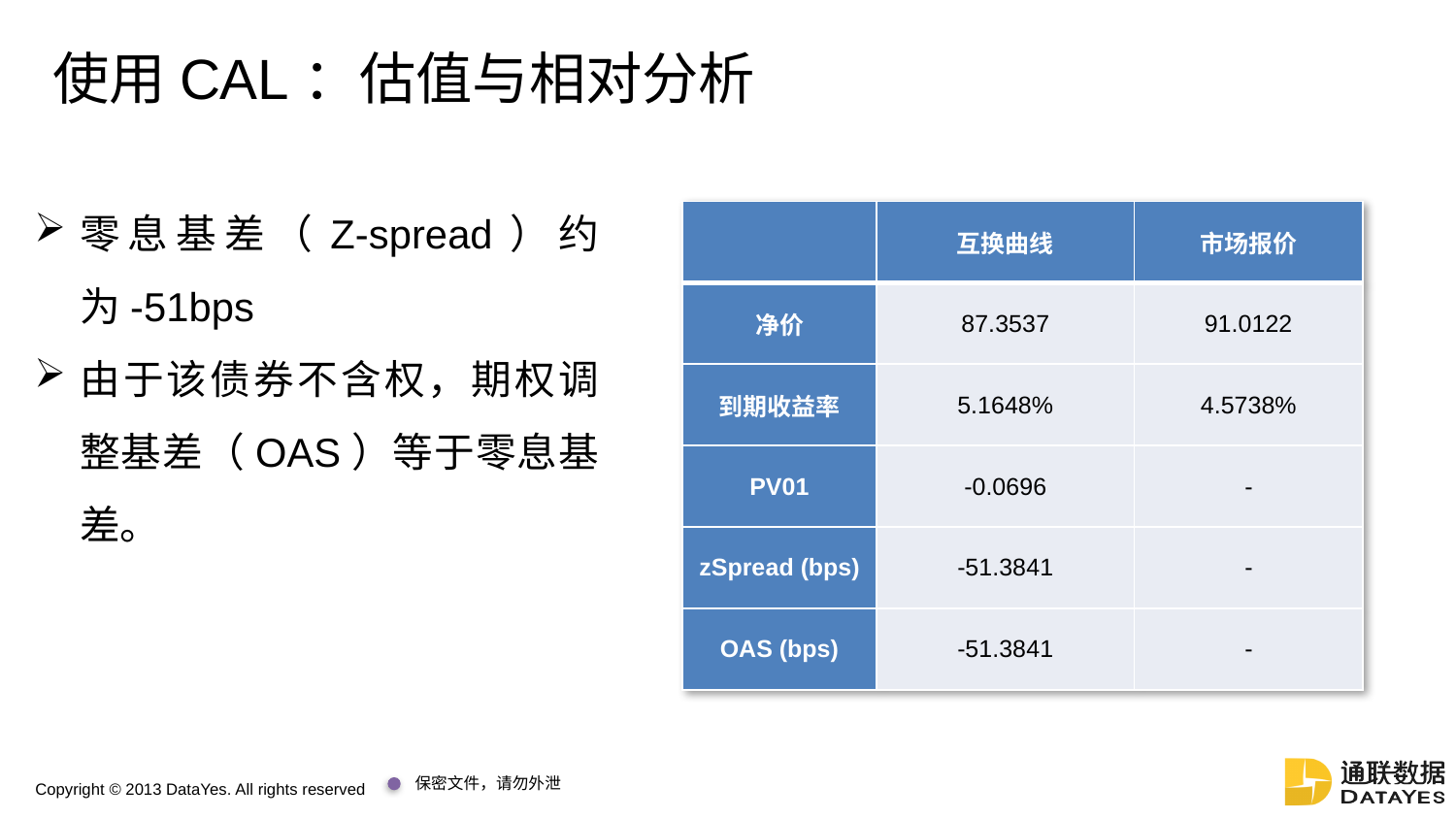

# 使用CAL：估值与相对分析
零息基差（Z-spread）约为-51bps
由于该债券不含权，期权调整基差（OAS）等于零息基差。
|  | 互换曲线 | 市场报价 |
| --- | --- | --- |
| 净价 | 87.3537 | 91.0122 |
| 到期收益率 | 5.1648% | 4.5738% |
| PV01 | -0.0696 | - |
| zSpread (bps) | -51.3841 | - |
| OAS (bps) | -51.3841 | - |